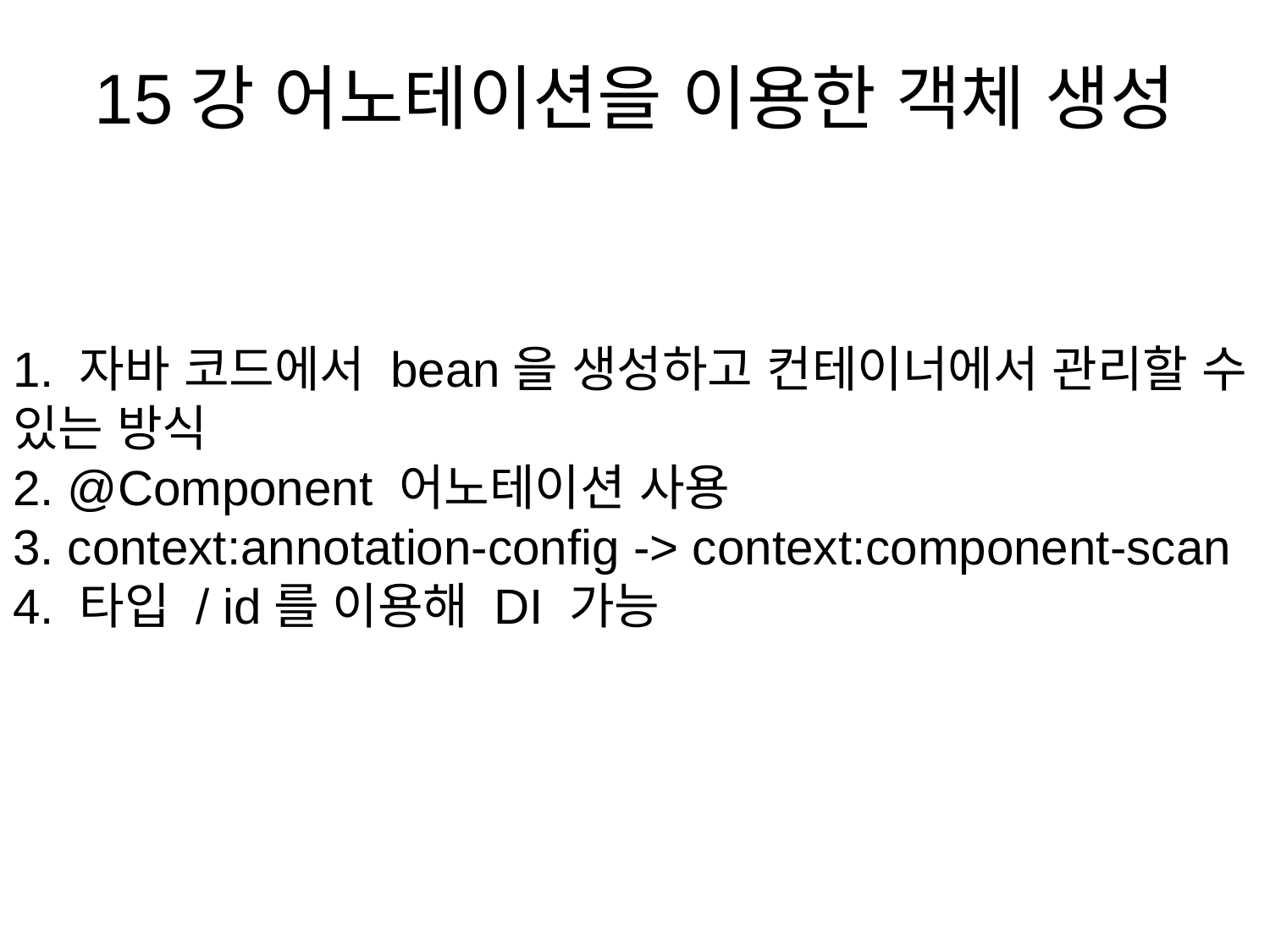

# 15강 어노테이션을 이용한 객체 생성
1. 자바 코드에서 bean을 생성하고 컨테이너에서 관리할 수 있는 방식
2. @Component 어노테이션 사용
3. context:annotation-config -> context:component-scan
4. 타입 / id를 이용해 DI 가능